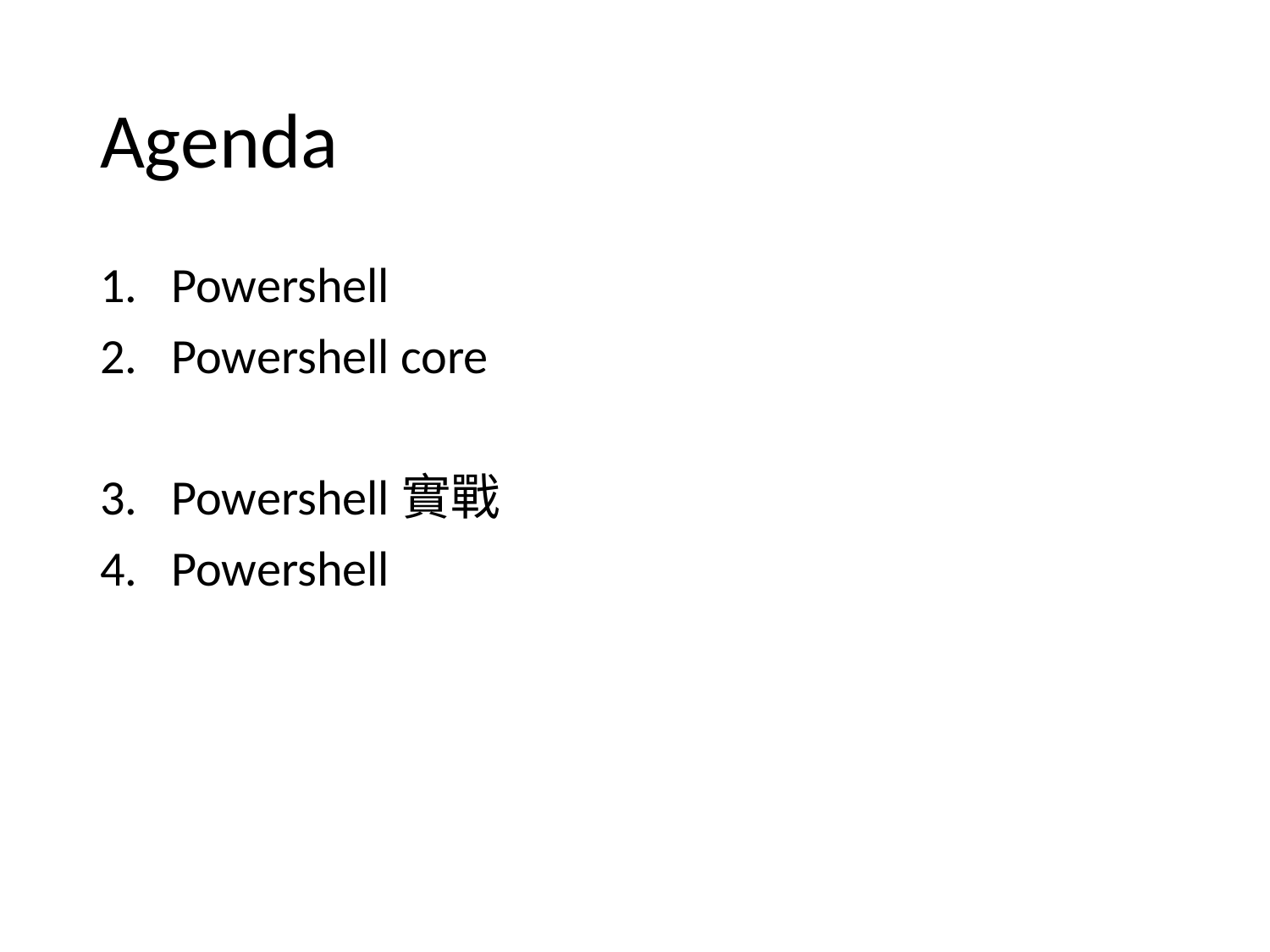

# Agenda
Powershell
Powershell core

Powershell實戰
Powershell